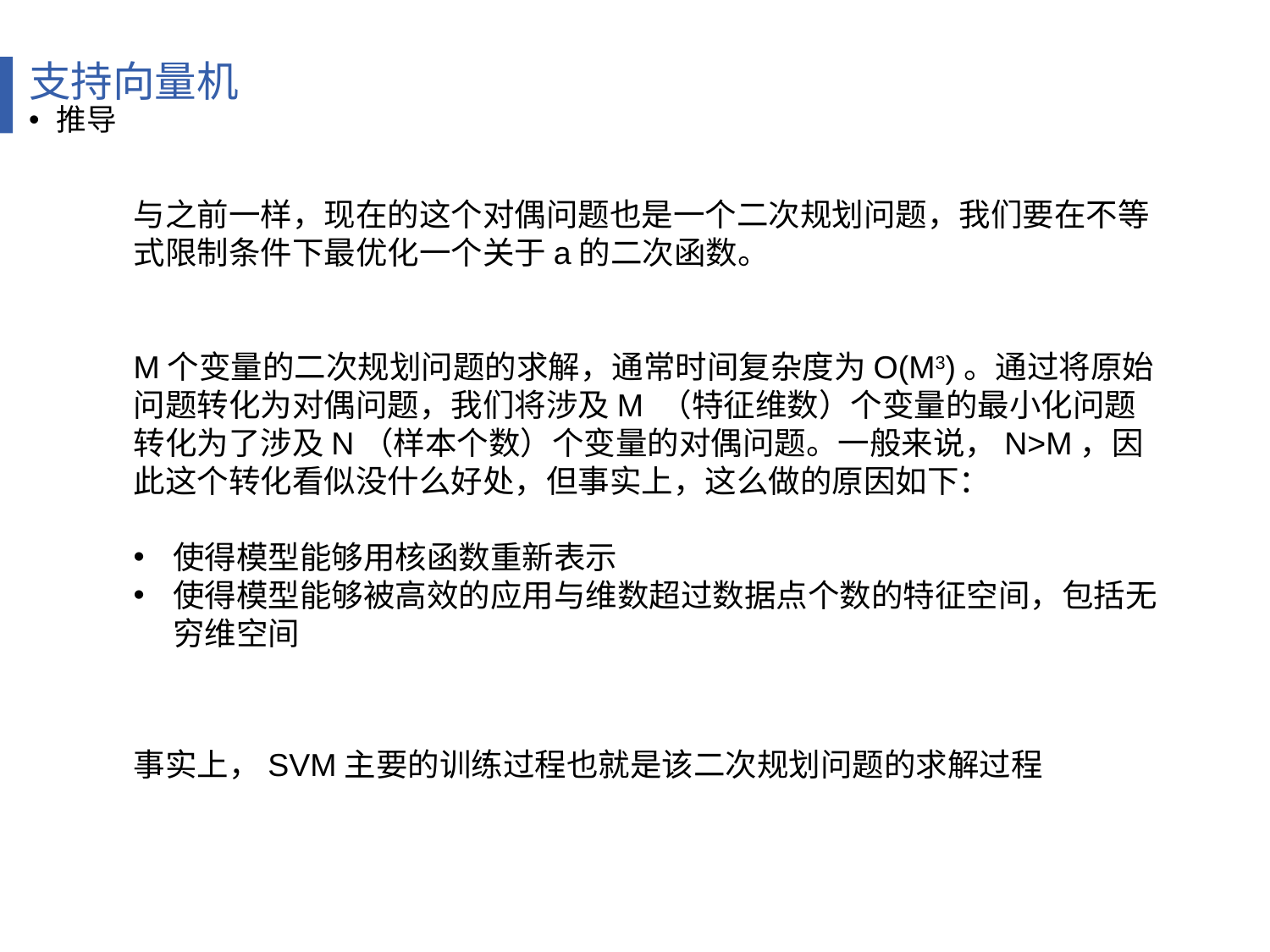

支持向量机
推导
与之前一样，现在的这个对偶问题也是一个二次规划问题，我们要在不等式限制条件下最优化一个关于a的二次函数。

M个变量的二次规划问题的求解，通常时间复杂度为O(M3)。通过将原始问题转化为对偶问题，我们将涉及M （特征维数）个变量的最小化问题转化为了涉及N（样本个数）个变量的对偶问题。一般来说，N>M，因此这个转化看似没什么好处，但事实上，这么做的原因如下：

使得模型能够用核函数重新表示
使得模型能够被高效的应用与维数超过数据点个数的特征空间，包括无穷维空间
事实上，SVM主要的训练过程也就是该二次规划问题的求解过程